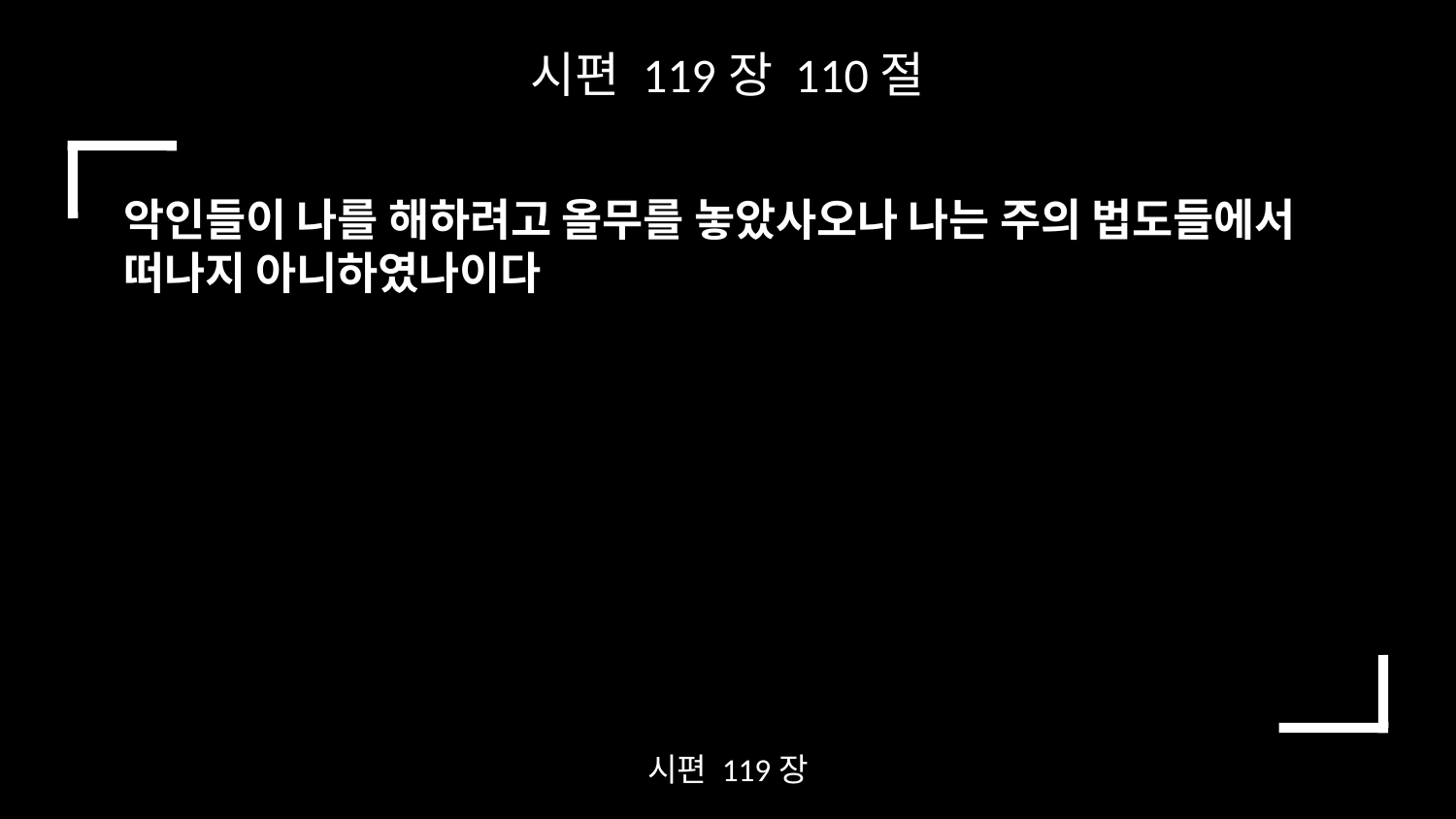

시편 119장 110절

악인들이 나를 해하려고 올무를 놓았사오나 나는 주의 법도들에서 떠나지 아니하였나이다

시편 119장